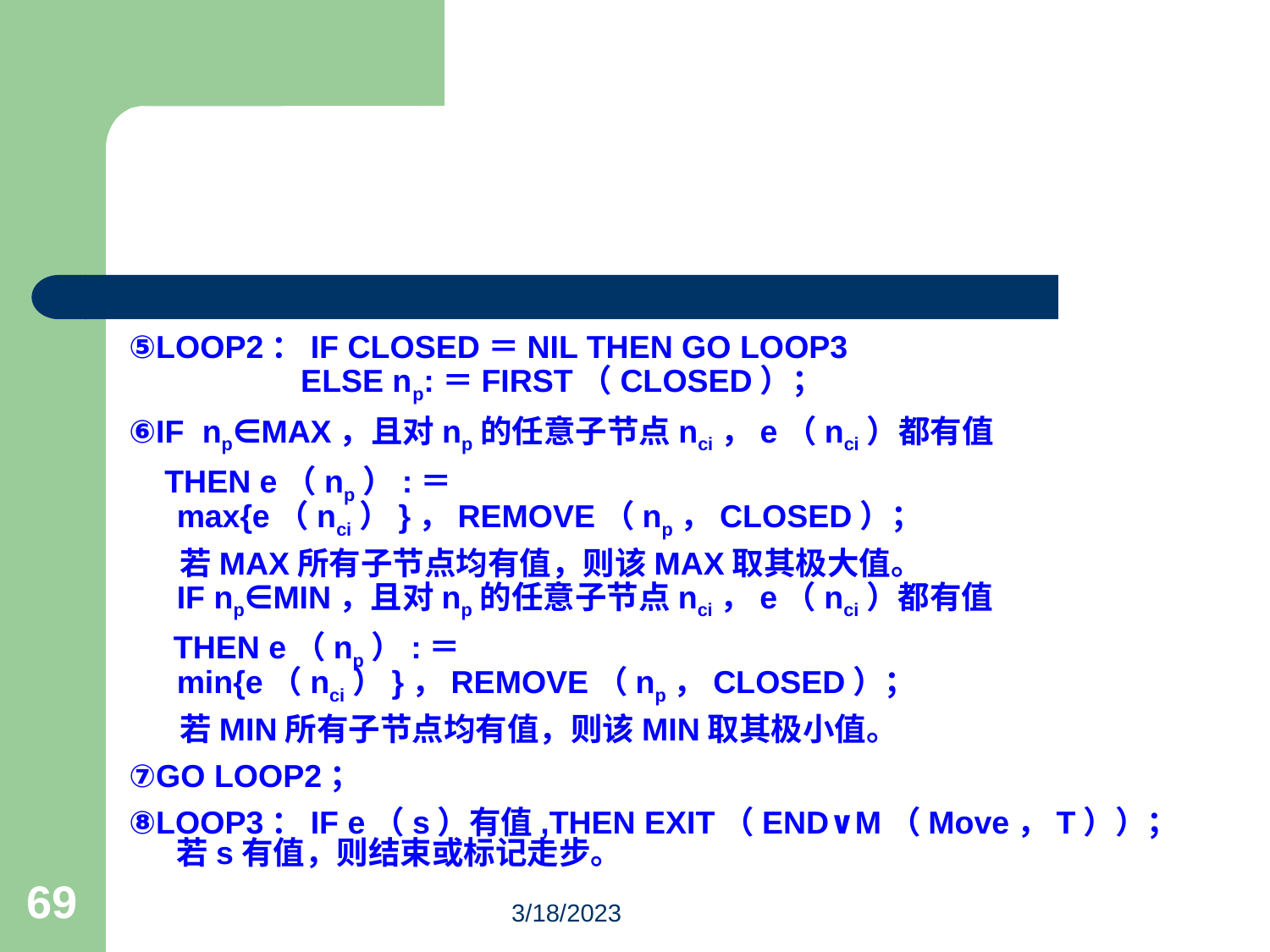

#
⑤LOOP2：IF CLOSED＝NIL THEN GO LOOP3
              ELSE np:＝FIRST（CLOSED）；
⑥IF  np∈MAX，且对np的任意子节点nci，e（nci）都有值
    THEN e（np）:＝max{e（nci）}，REMOVE（np，CLOSED）；
      若MAX所有子节点均有值，则该MAX取其极大值。
IF np∈MIN，且对np的任意子节点nci，e（nci）都有值
     THEN e（np）:＝min{e（nci）}，REMOVE（np，CLOSED）；
      若MIN所有子节点均有值，则该MIN取其极小值。
⑦GO LOOP2；
⑧LOOP3：IF e（s）有值,THEN EXIT（END∨M（Move，T））；若s有值，则结束或标记走步。
69
3/18/2023